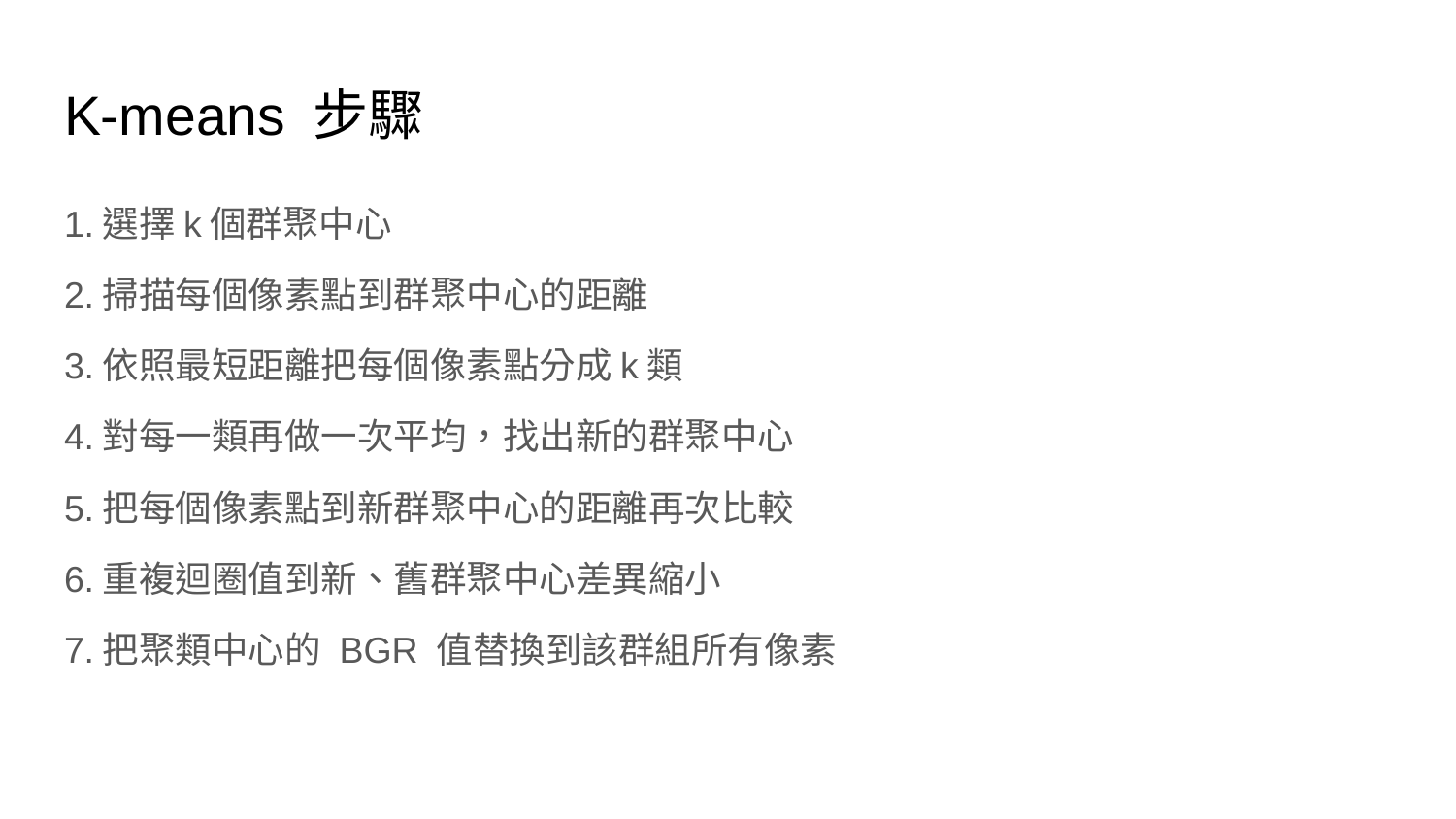

# K-means 步驟
1.選擇k個群聚中心
2.掃描每個像素點到群聚中心的距離
3.依照最短距離把每個像素點分成k類
4.對每一類再做一次平均，找出新的群聚中心
5.把每個像素點到新群聚中心的距離再次比較
6.重複迴圈值到新、舊群聚中心差異縮小
7.把聚類中心的 BGR 值替換到該群組所有像素